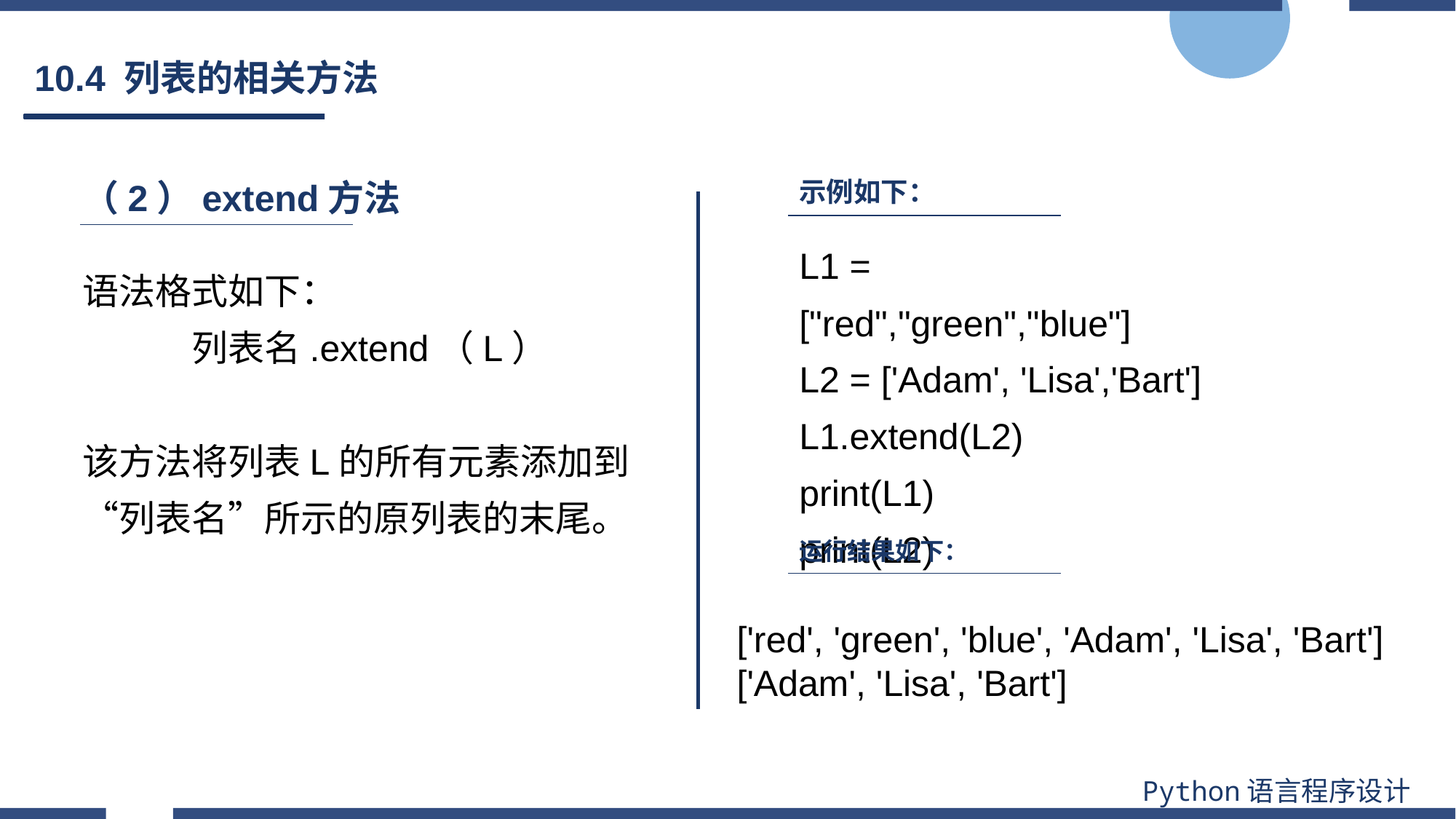

# 10.4 列表的相关方法
（2）extend方法
示例如下：
L1 = ["red","green","blue"]
L2 = ['Adam', 'Lisa','Bart']
L1.extend(L2)
print(L1)
print(L2)

语法格式如下：
	列表名.extend（L）

该方法将列表L的所有元素添加到“列表名”所示的原列表的末尾。
运行结果如下：
['red', 'green', 'blue', 'Adam', 'Lisa', 'Bart']
['Adam', 'Lisa', 'Bart']